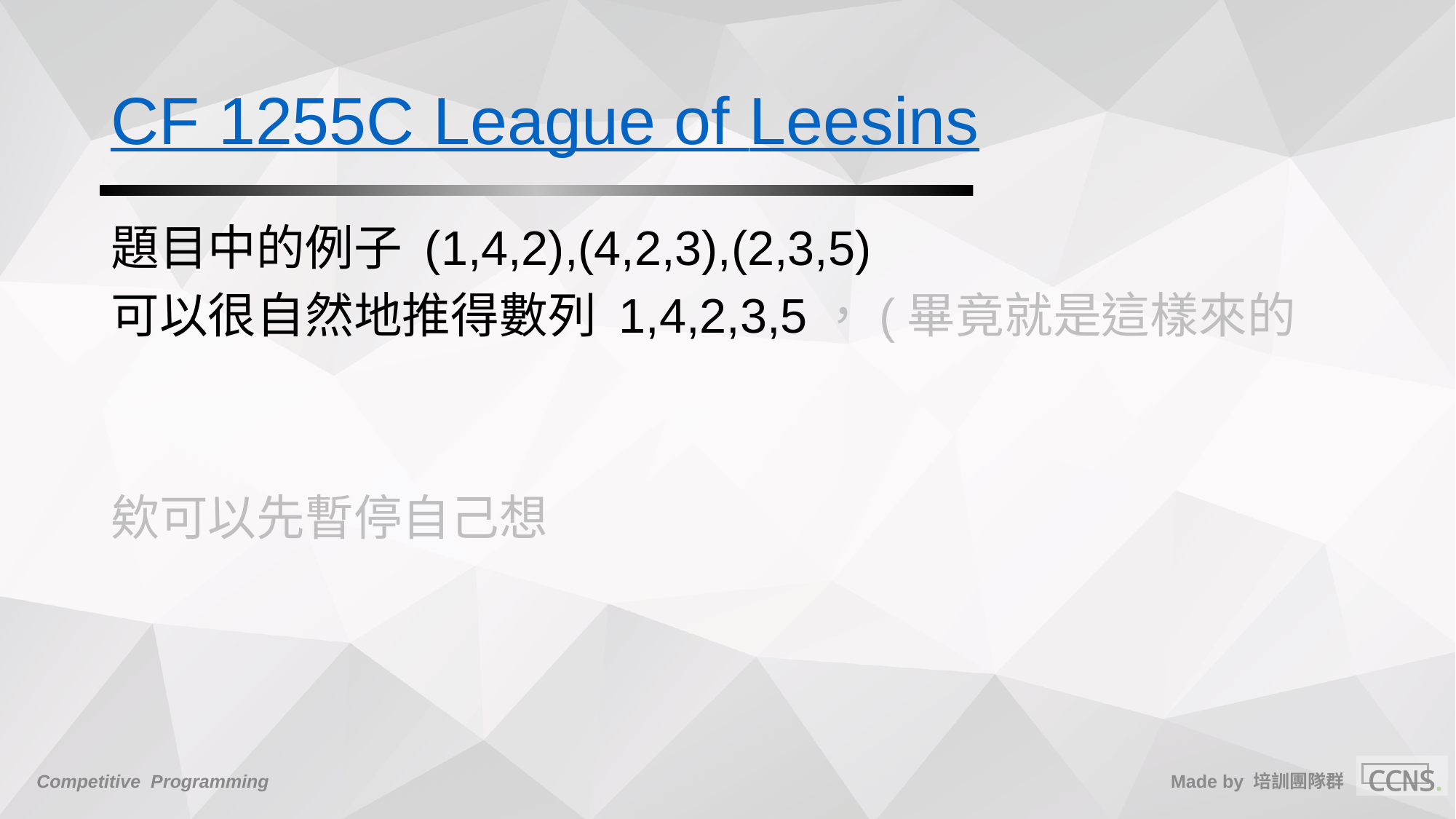

# CF 1255C League of Leesins
題目中的例子 (1,4,2),(4,2,3),(2,3,5)
可以很自然地推得數列 1,4,2,3,5，(畢竟就是這樣來的

欸可以先暫停自己想